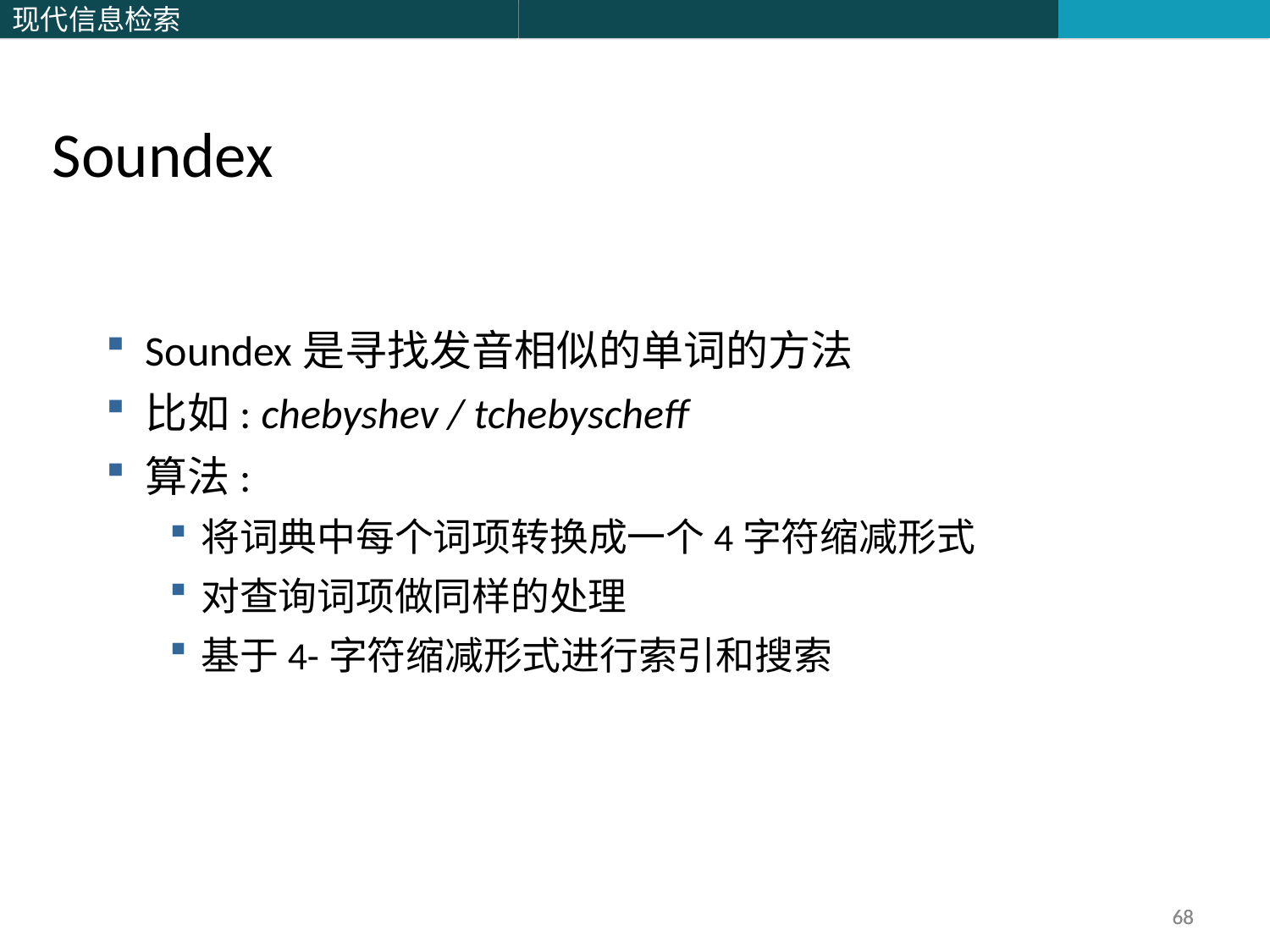

Soundex
Soundex是寻找发音相似的单词的方法
比如: chebyshev / tchebyscheff
算法:
将词典中每个词项转换成一个4字符缩减形式
对查询词项做同样的处理
基于4-字符缩减形式进行索引和搜索
68
68